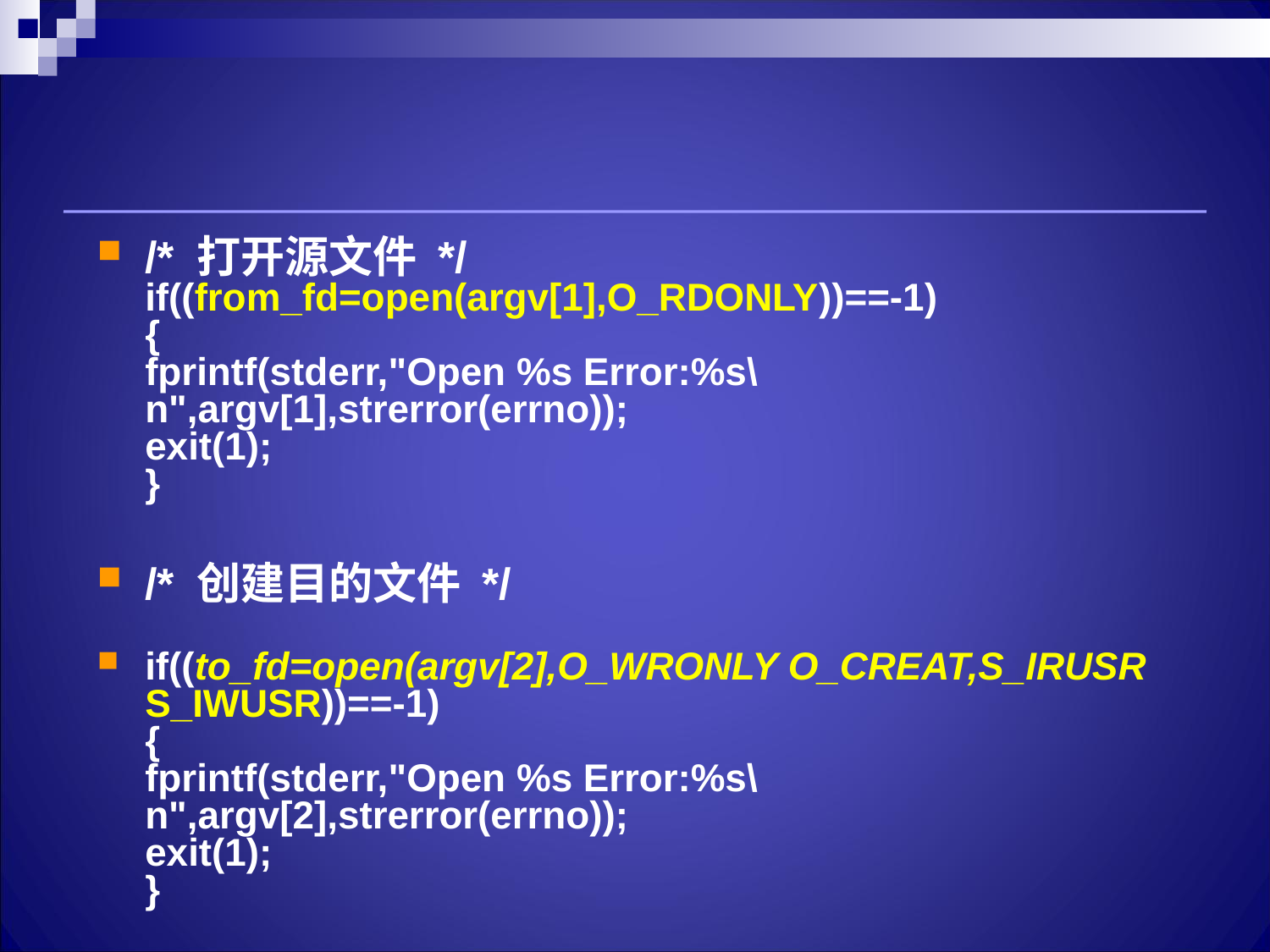

/* 打开源文件 */ 
if((from_fd=open(argv[1],O_RDONLY))==-1) 
{ 
fprintf(stderr,"Open %s Error:%s\n",argv[1],strerror(errno)); 
exit(1); 
}
/* 创建目的文件 */
if((to_fd=open(argv[2],O_WRONLY O_CREAT,S_IRUSR S_IWUSR))==-1) 
{ 
fprintf(stderr,"Open %s Error:%s\n",argv[2],strerror(errno)); 
exit(1); 
}